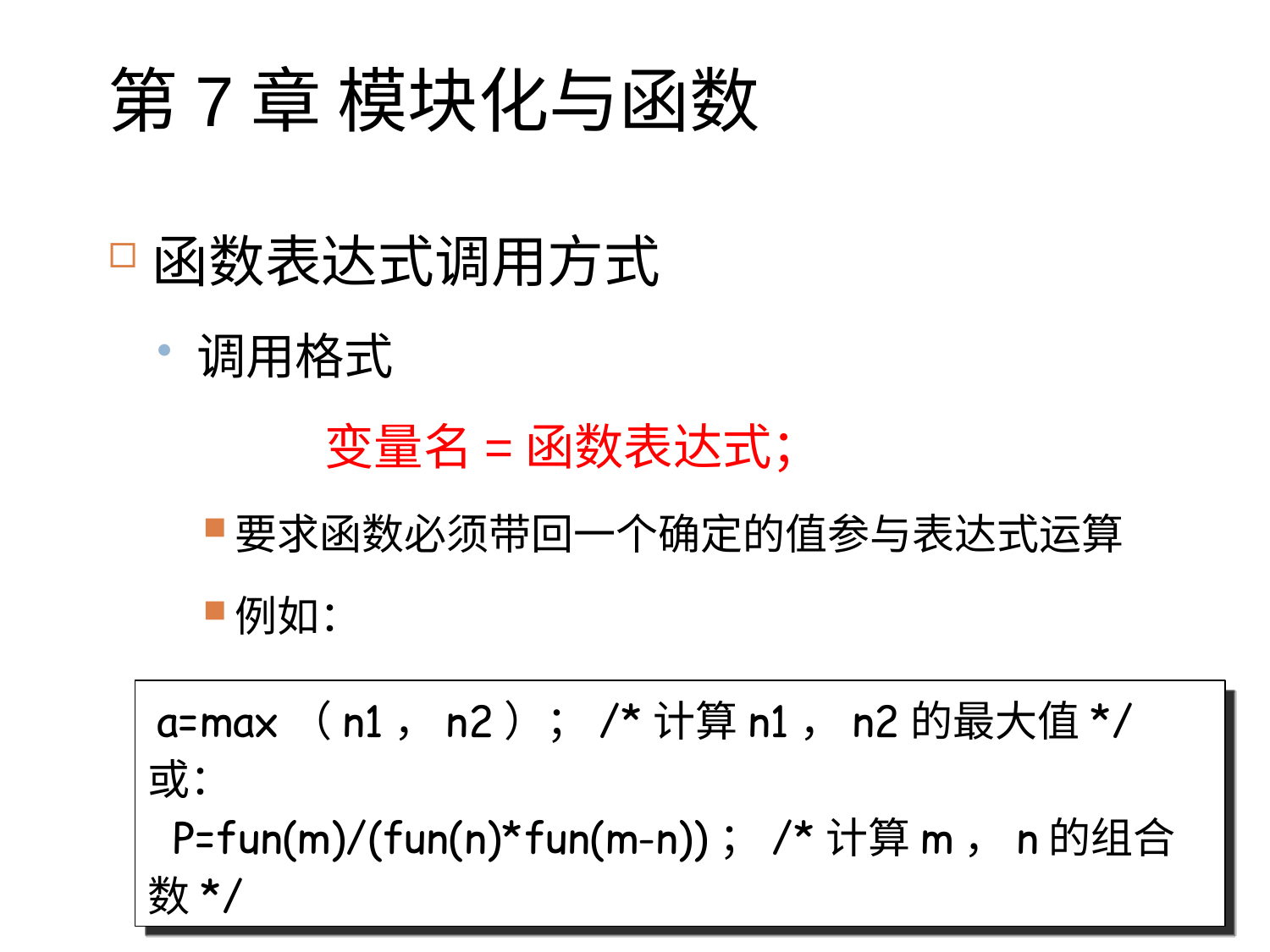

# 第7章 模块化与函数
函数表达式调用方式
调用格式
          变量名=函数表达式；
要求函数必须带回一个确定的值参与表达式运算
例如：

 a=max（n1，n2）；/*计算n1，n2的最大值*/
或：
  P=fun(m)/(fun(n)*fun(m-n))；/*计算m，n的组合数*/